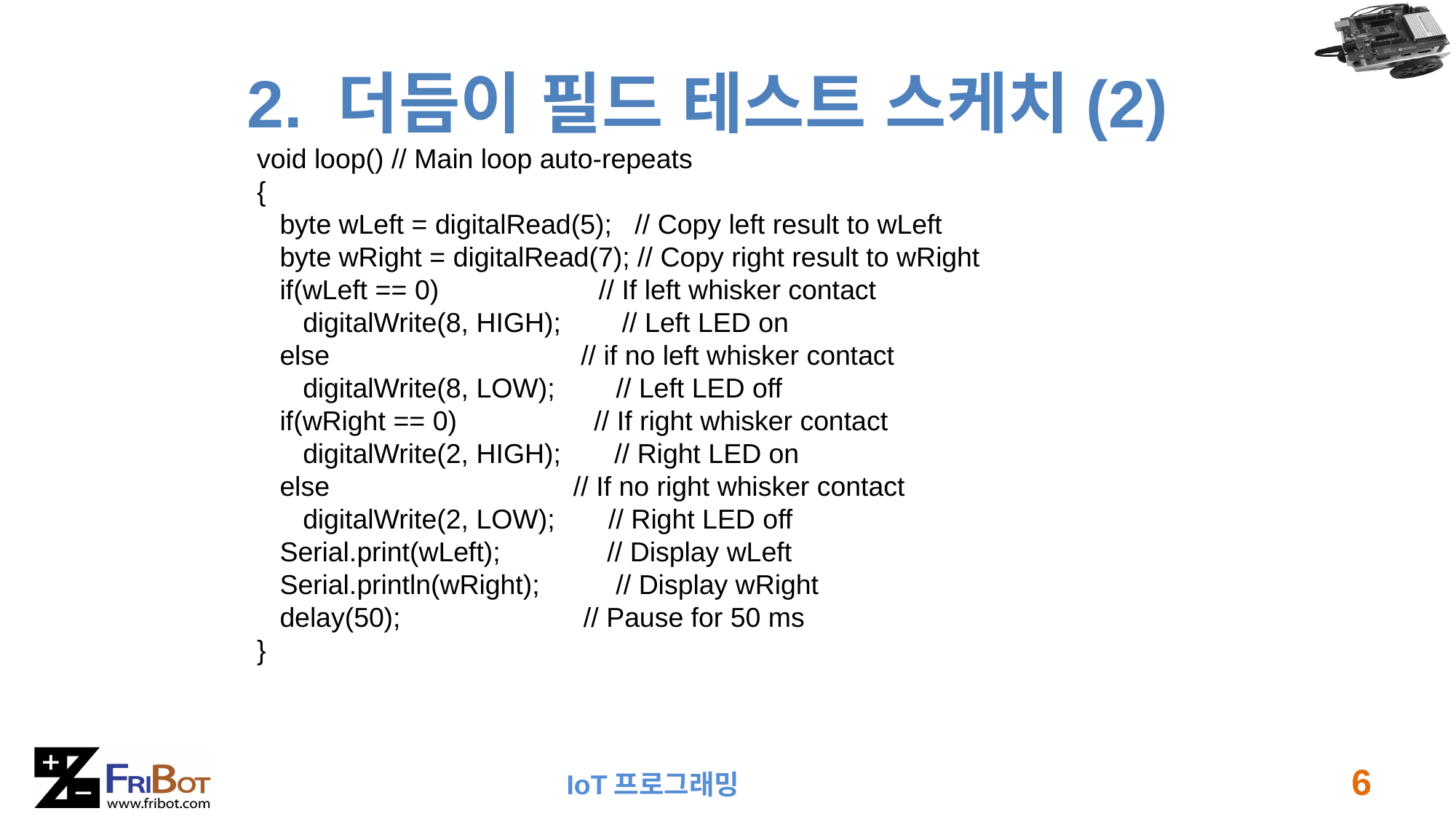

# 2. 더듬이 필드 테스트 스케치(2)
void loop() // Main loop auto-repeats
{
   byte wLeft = digitalRead(5);   // Copy left result to wLeft
   byte wRight = digitalRead(7); // Copy right result to wRight
   if(wLeft == 0)                     // If left whisker contact
      digitalWrite(8, HIGH);        // Left LED on
   else                                 // if no left whisker contact
      digitalWrite(8, LOW);        // Left LED off
   if(wRight == 0)                  // If right whisker contact
      digitalWrite(2, HIGH);       // Right LED on
   else                                // If no right whisker contact
      digitalWrite(2, LOW);       // Right LED off
   Serial.print(wLeft);              // Display wLeft
   Serial.println(wRight);          // Display wRight
   delay(50);                        // Pause for 50 ms
}
6